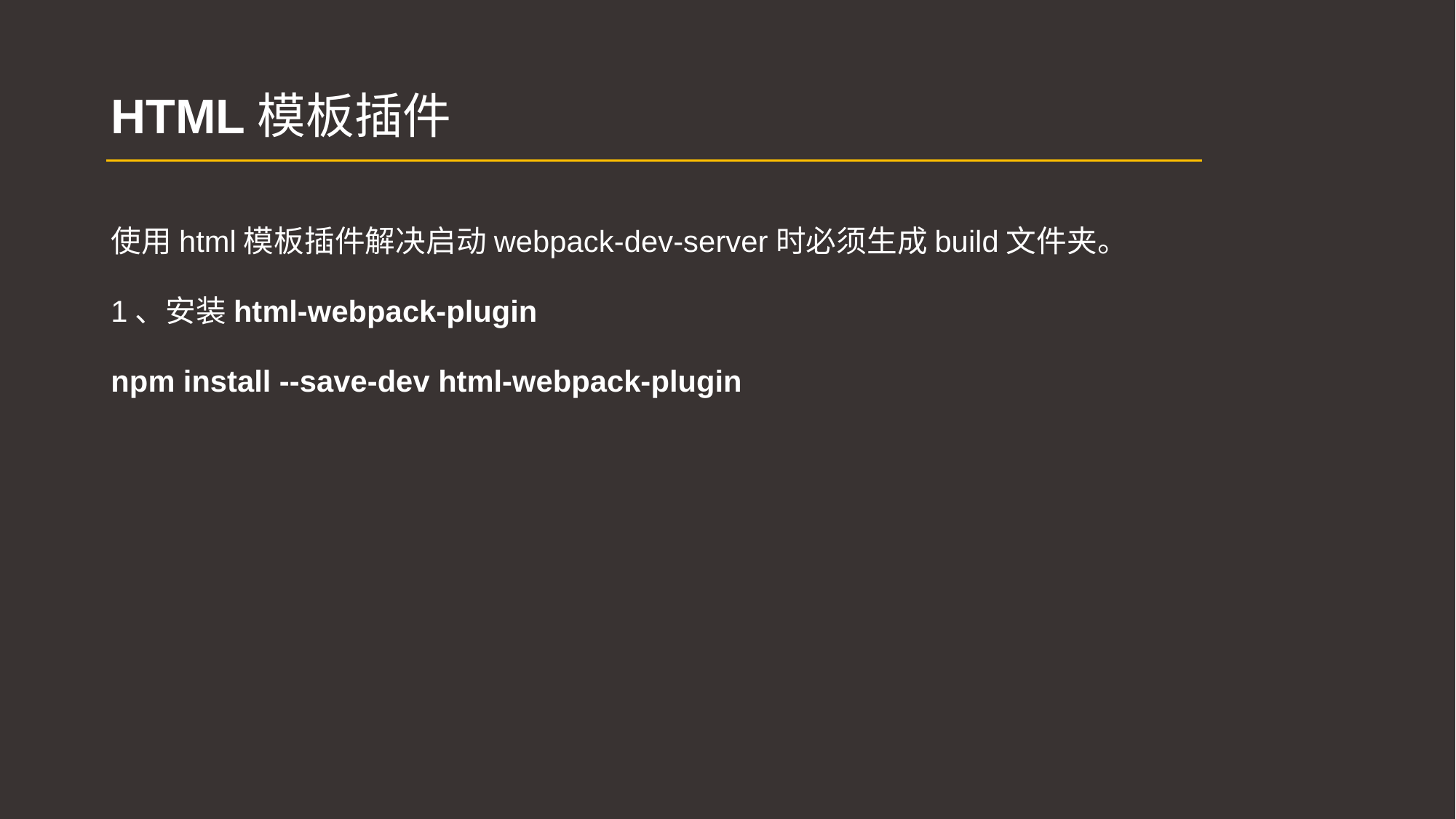

# HTML模板插件
使用html模板插件解决启动webpack-dev-server时必须生成build文件夹。
1、安装html-webpack-plugin
npm install --save-dev html-webpack-plugin